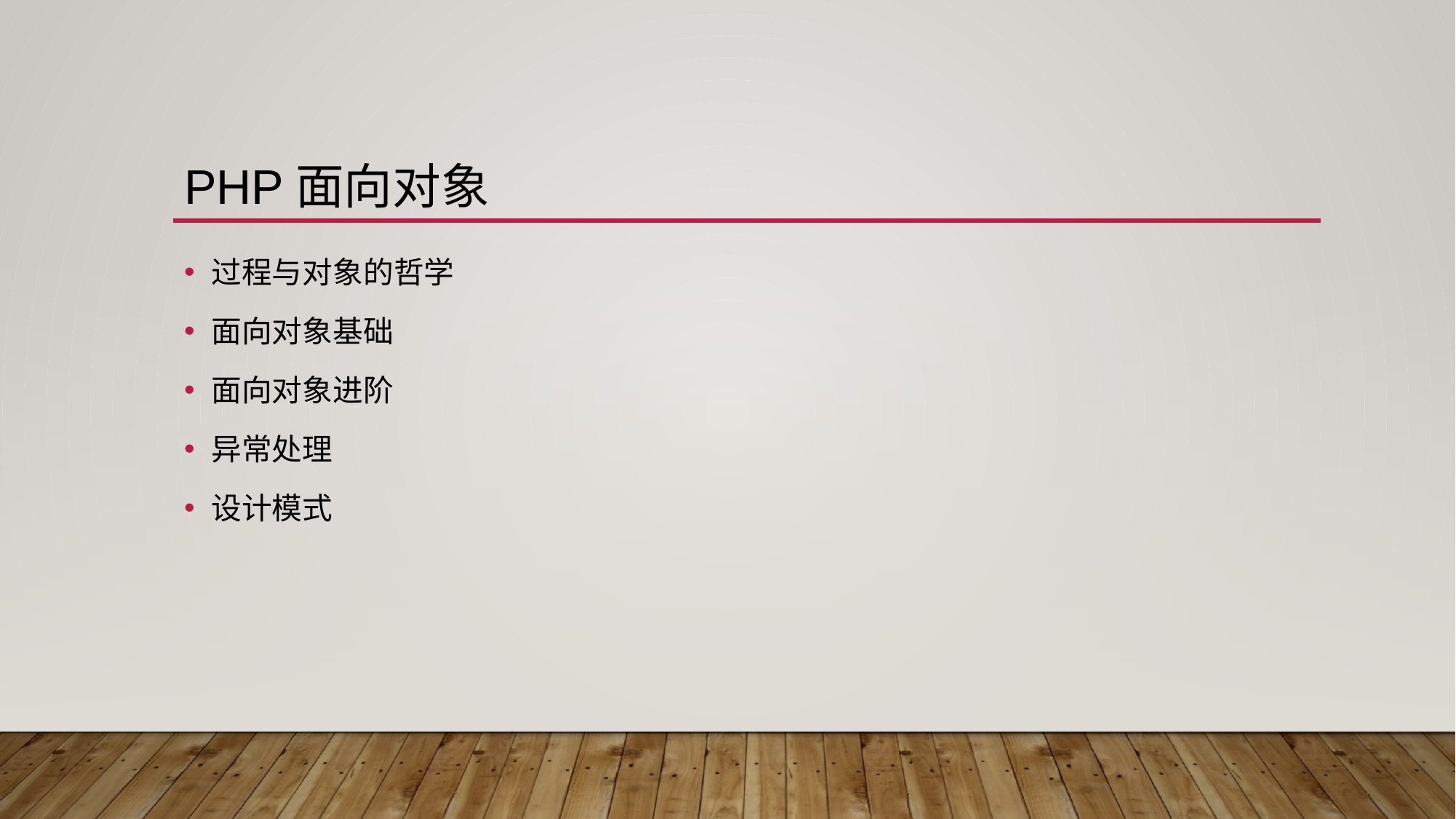

# PHP面向对象
过程与对象的哲学
面向对象基础
面向对象进阶
异常处理
设计模式